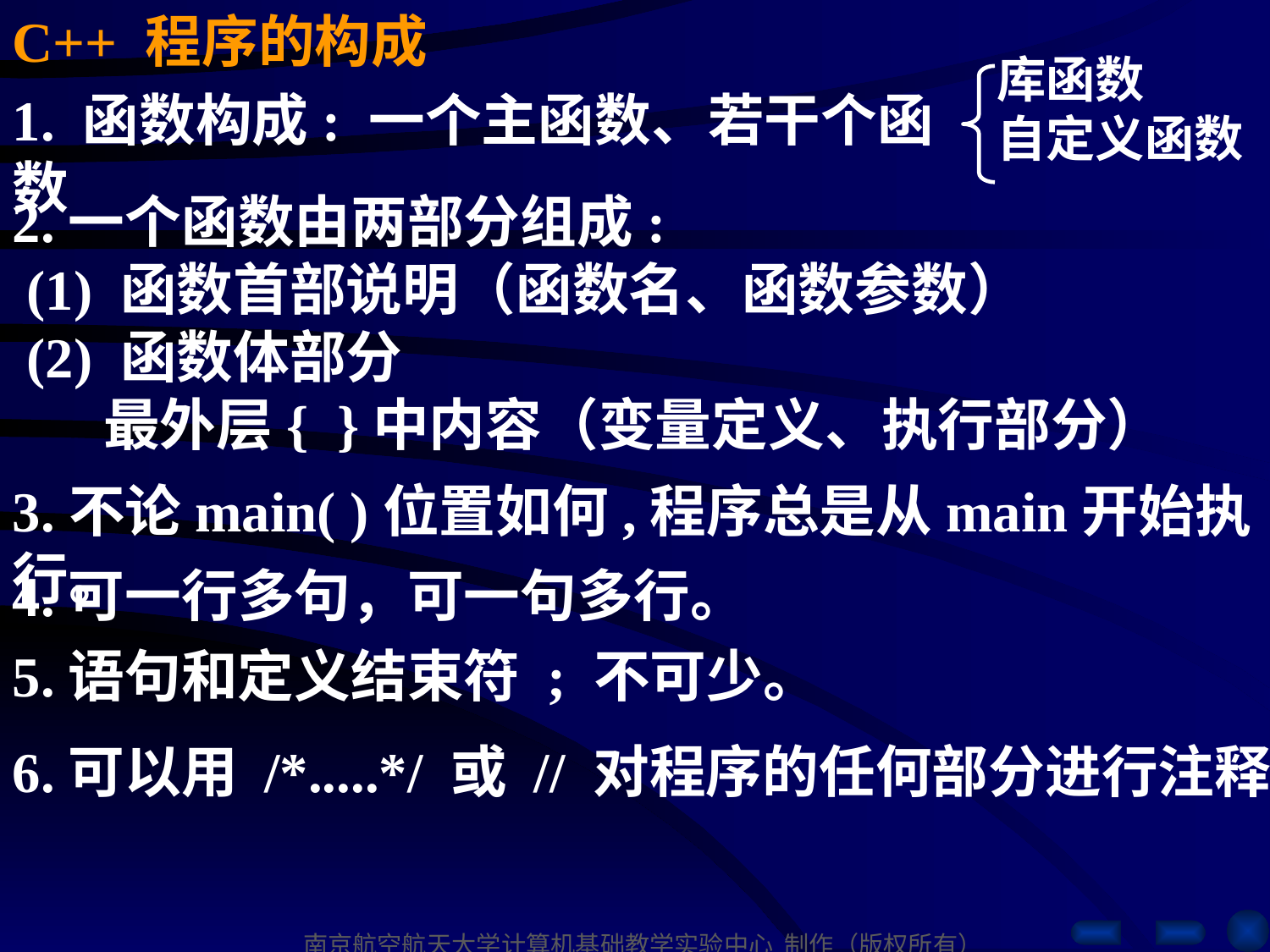

C++ 程序的构成
库函数
自定义函数

1. 函数构成: 一个主函数、若干个函数
2.一个函数由两部分组成:
 (1) 函数首部说明（函数名、函数参数）
 (2) 函数体部分
      最外层{  }中内容（变量定义、执行部分）
3.不论main( )位置如何,程序总是从main开始执行。
4.可一行多句，可一句多行。
5.语句和定义结束符 ; 不可少。
6.可以用 /*.....*/ 或 // 对程序的任何部分进行注释。